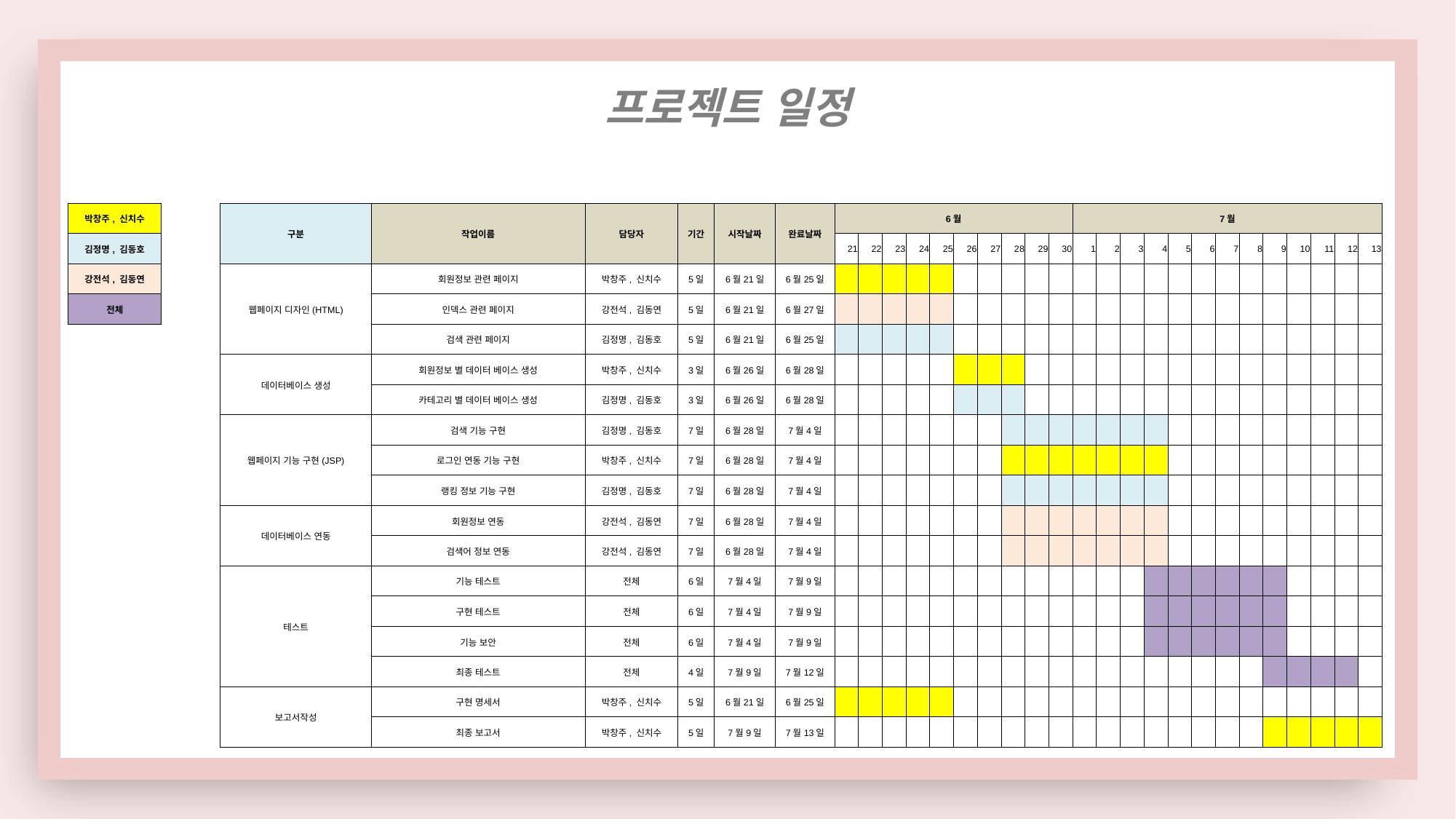

프로젝트 일정

| 박창주, 신치수 |  | 구분 | 작업이름 | 담당자 | 기간 | 시작날짜 | 완료날짜 | 6월 |  |  |  |  |  |  |  |  |  | 7월 |  |  |  |  |  |  |  |  |  |  |  |  |
| --- | --- | --- | --- | --- | --- | --- | --- | --- | --- | --- | --- | --- | --- | --- | --- | --- | --- | --- | --- | --- | --- | --- | --- | --- | --- | --- | --- | --- | --- | --- |
| 김정명, 김동호 |  |  |  |  |  |  |  | 21 | 22 | 23 | 24 | 25 | 26 | 27 | 28 | 29 | 30 | 1 | 2 | 3 | 4 | 5 | 6 | 7 | 8 | 9 | 10 | 11 | 12 | 13 |
| 강전석, 김동연 |  | 웹페이지 디자인(HTML) | 회원정보 관련 페이지 | 박창주, 신치수 | 5일 | 6월21일 | 6월25일 |  |  |  |  |  |  |  |  |  |  |  |  |  |  |  |  |  |  |  |  |  |  |  |
| 전체 |  |  | 인덱스 관련 페이지 | 강전석, 김동연 | 5일 | 6월21일 | 6월27일 |  |  |  |  |  |  |  |  |  |  |  |  |  |  |  |  |  |  |  |  |  |  |  |
|  |  |  | 검색 관련 페이지 | 김정명, 김동호 | 5일 | 6월21일 | 6월25일 |  |  |  |  |  |  |  |  |  |  |  |  |  |  |  |  |  |  |  |  |  |  |  |
|  |  | 데이터베이스 생성 | 회원정보 별 데이터 베이스 생성 | 박창주, 신치수 | 3일 | 6월26일 | 6월28일 |  |  |  |  |  |  |  |  |  |  |  |  |  |  |  |  |  |  |  |  |  |  |  |
|  |  |  | 카테고리 별 데이터 베이스 생성 | 김정명, 김동호 | 3일 | 6월26일 | 6월28일 |  |  |  |  |  |  |  |  |  |  |  |  |  |  |  |  |  |  |  |  |  |  |  |
|  |  | 웹페이지 기능 구현(JSP) | 검색 기능 구현 | 김정명, 김동호 | 7일 | 6월28일 | 7월4일 |  |  |  |  |  |  |  |  |  |  |  |  |  |  |  |  |  |  |  |  |  |  |  |
|  |  |  | 로그인 연동 기능 구현 | 박창주, 신치수 | 7일 | 6월28일 | 7월4일 |  |  |  |  |  |  |  |  |  |  |  |  |  |  |  |  |  |  |  |  |  |  |  |
|  |  |  | 랭킹 정보 기능 구현 | 김정명, 김동호 | 7일 | 6월28일 | 7월4일 |  |  |  |  |  |  |  |  |  |  |  |  |  |  |  |  |  |  |  |  |  |  |  |
|  |  | 데이터베이스 연동 | 회원정보 연동 | 강전석, 김동연 | 7일 | 6월28일 | 7월4일 |  |  |  |  |  |  |  |  |  |  |  |  |  |  |  |  |  |  |  |  |  |  |  |
|  |  |  | 검색어 정보 연동 | 강전석, 김동연 | 7일 | 6월28일 | 7월4일 |  |  |  |  |  |  |  |  |  |  |  |  |  |  |  |  |  |  |  |  |  |  |  |
|  |  | 테스트 | 기능 테스트 | 전체 | 6일 | 7월4일 | 7월9일 |  |  |  |  |  |  |  |  |  |  |  |  |  |  |  |  |  |  |  |  |  |  |  |
|  |  |  | 구현 테스트 | 전체 | 6일 | 7월4일 | 7월9일 |  |  |  |  |  |  |  |  |  |  |  |  |  |  |  |  |  |  |  |  |  |  |  |
|  |  |  | 기능 보안 | 전체 | 6일 | 7월4일 | 7월9일 |  |  |  |  |  |  |  |  |  |  |  |  |  |  |  |  |  |  |  |  |  |  |  |
|  |  |  | 최종 테스트 | 전체 | 4일 | 7월9일 | 7월12일 |  |  |  |  |  |  |  |  |  |  |  |  |  |  |  |  |  |  |  |  |  |  |  |
|  |  | 보고서작성 | 구현 명세서 | 박창주, 신치수 | 5일 | 6월21일 | 6월25일 |  |  |  |  |  |  |  |  |  |  |  |  |  |  |  |  |  |  |  |  |  |  |  |
|  |  |  | 최종 보고서 | 박창주, 신치수 | 5일 | 7월9일 | 7월13일 |  |  |  |  |  |  |  |  |  |  |  |  |  |  |  |  |  |  |  |  |  |  |  |